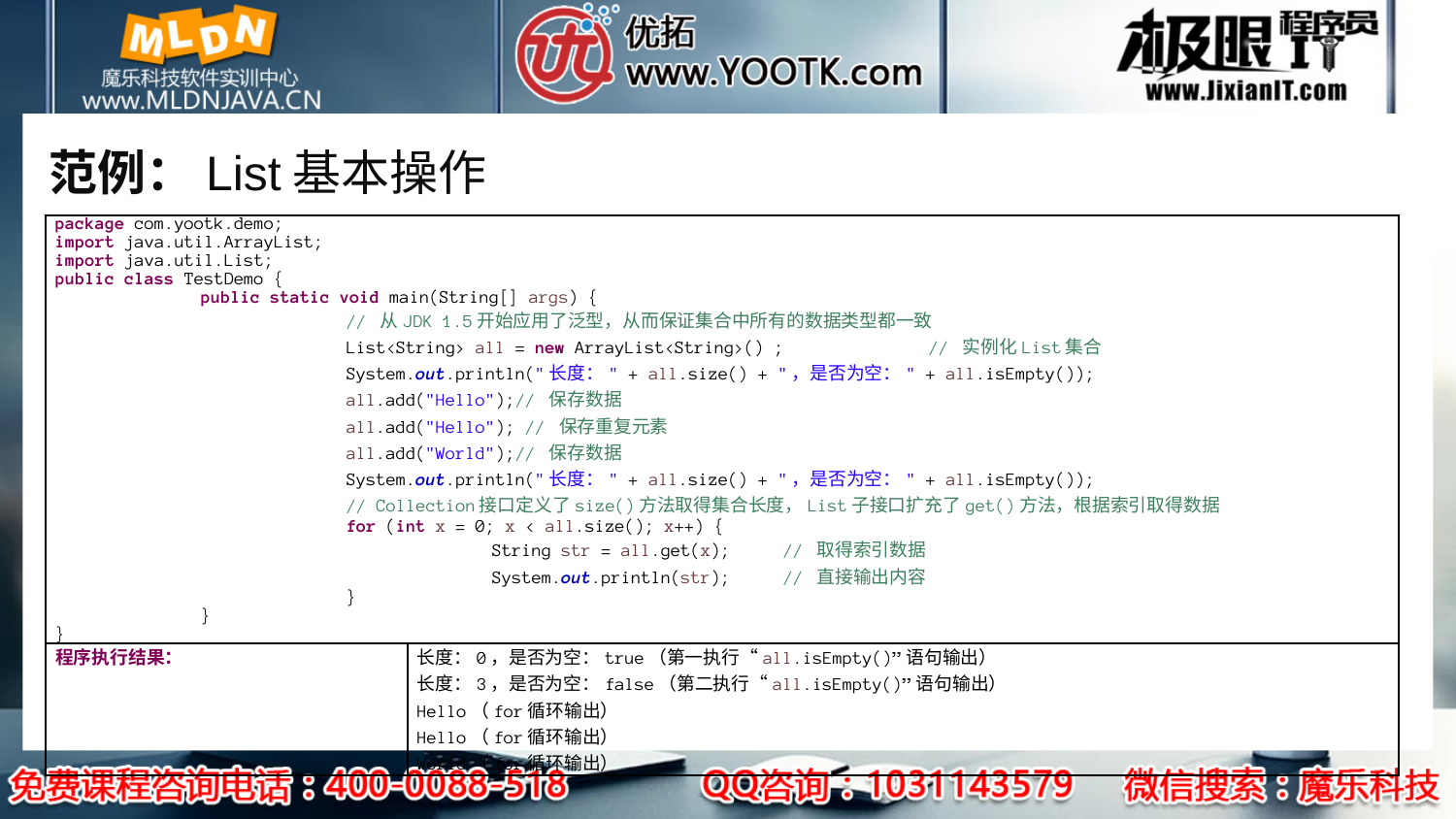

# 范例：List基本操作
| package com.yootk.demo; import java.util.ArrayList; import java.util.List; public class TestDemo { public static void main(String[] args) { // 从JDK 1.5开始应用了泛型，从而保证集合中所有的数据类型都一致 List<String> all = new ArrayList<String>() ; // 实例化List集合 System.out.println("长度：" + all.size() + "，是否为空：" + all.isEmpty()); all.add("Hello");// 保存数据 all.add("Hello"); // 保存重复元素 all.add("World");// 保存数据 System.out.println("长度：" + all.size() + "，是否为空：" + all.isEmpty()); // Collection接口定义了size()方法取得集合长度，List子接口扩充了get()方法，根据索引取得数据 for (int x = 0; x < all.size(); x++) { String str = all.get(x); // 取得索引数据 System.out.println(str); // 直接输出内容 } } } |  |
| --- | --- |
| 程序执行结果： | 长度：0，是否为空：true（第一执行“all.isEmpty()”语句输出） 长度：3，是否为空：false（第二执行“all.isEmpty()”语句输出） Hello（for循环输出） Hello（for循环输出） World（for循环输出） |